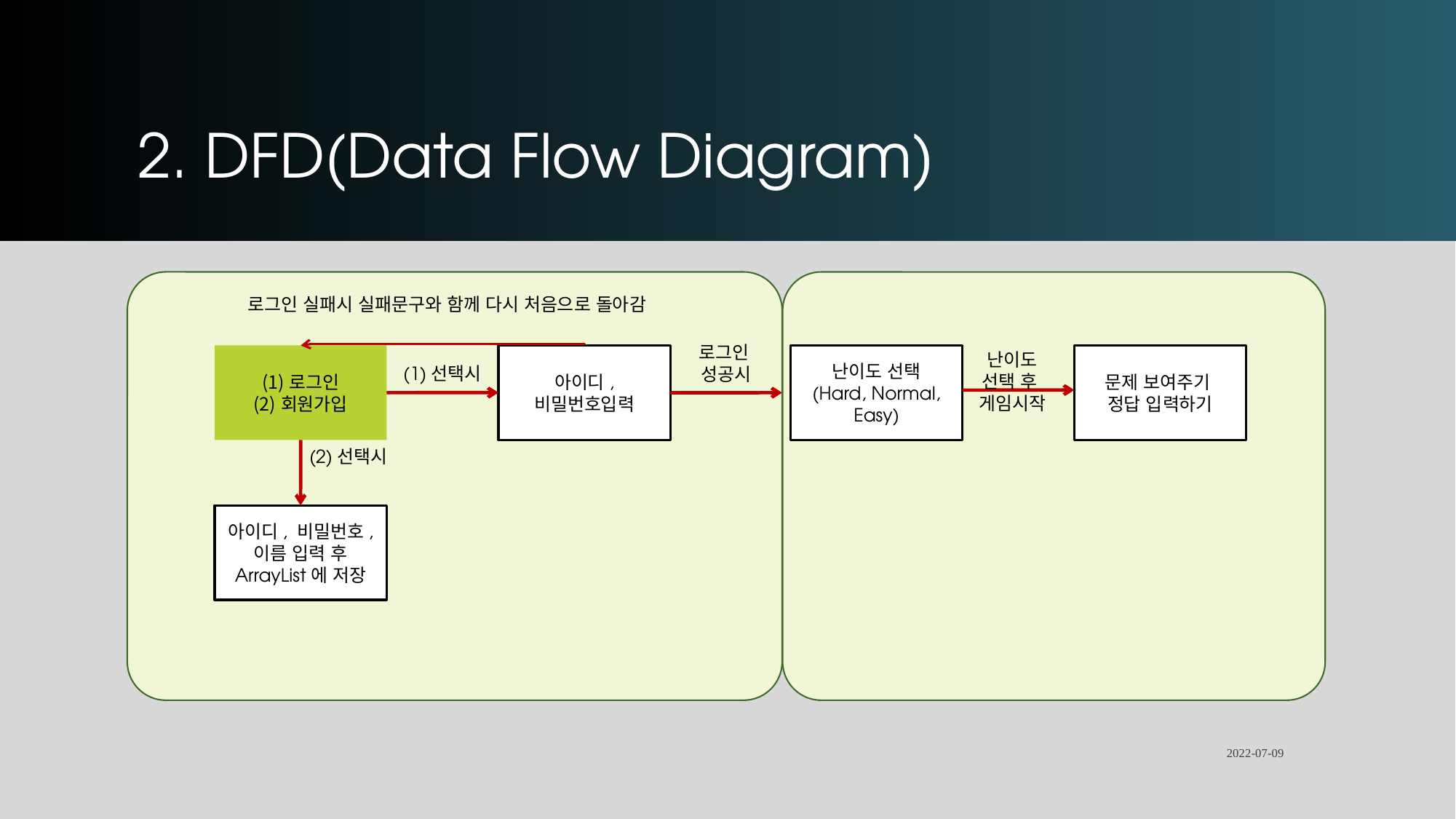

# 2. DFD(Data Flow Diagram)

로그인 실패시 실패문구와 함께 다시 처음으로 돌아감
로그인
성공시
난이도
선택 후
게임시작
아이디, 비밀번호입력
난이도 선택
(Hard, Normal, Easy)
문제 보여주기
정답 입력하기
로그인
회원가입
(1)선택시
(2)선택시
아이디, 비밀번호, 이름 입력 후 ArrayList에 저장
2022-07-09